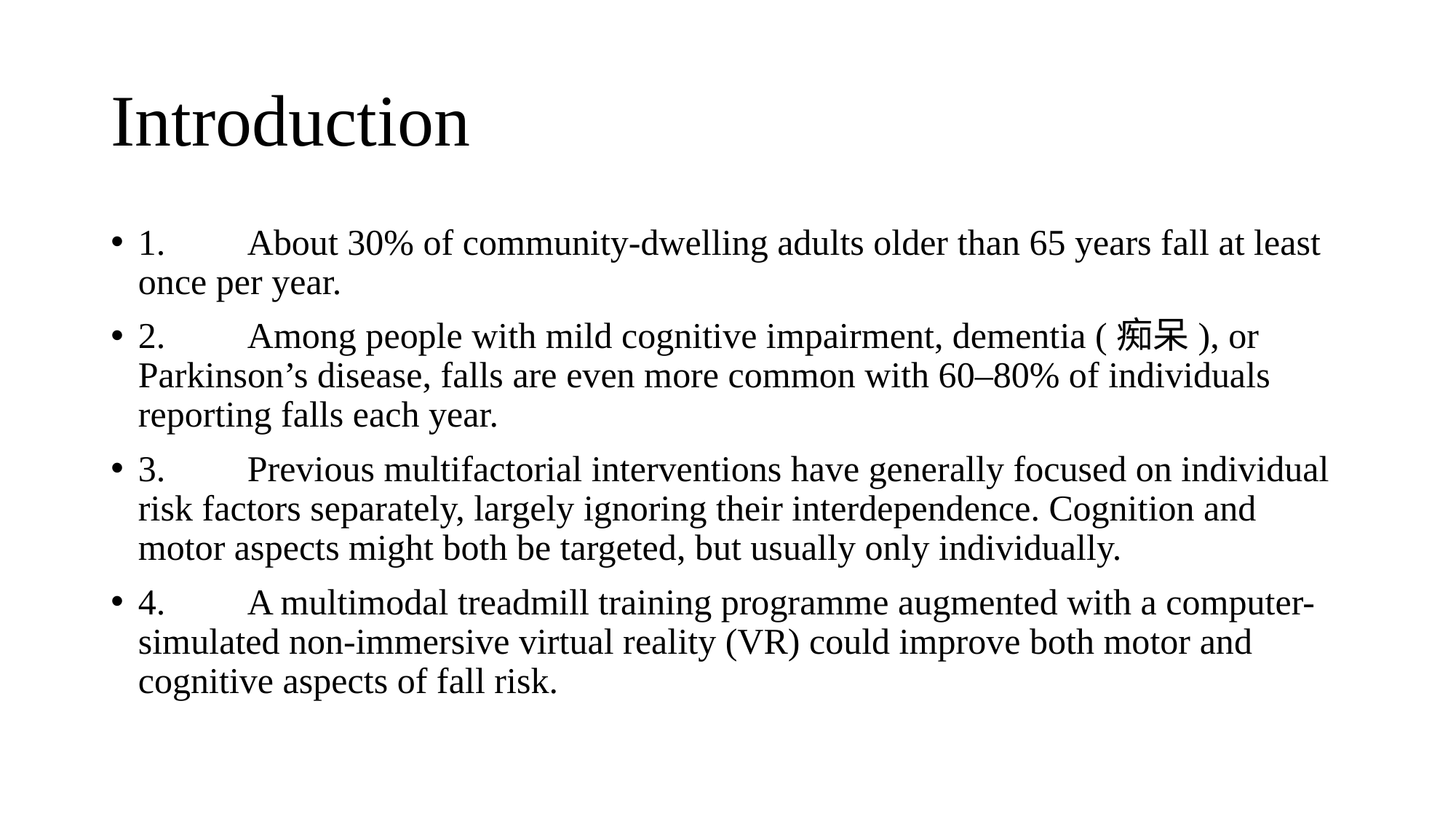

# Introduction
1.	About 30% of community-dwelling adults older than 65 years fall at least once per year.
2.	Among people with mild cognitive impairment, dementia (痴呆), or Parkinson’s disease, falls are even more common with 60–80% of individuals reporting falls each year.
3.	Previous multifactorial interventions have generally focused on individual risk factors separately, largely ignoring their interdependence. Cognition and motor aspects might both be targeted, but usually only individually.
4.	A multimodal treadmill training programme augmented with a computer-simulated non-immersive virtual reality (VR) could improve both motor and cognitive aspects of fall risk.